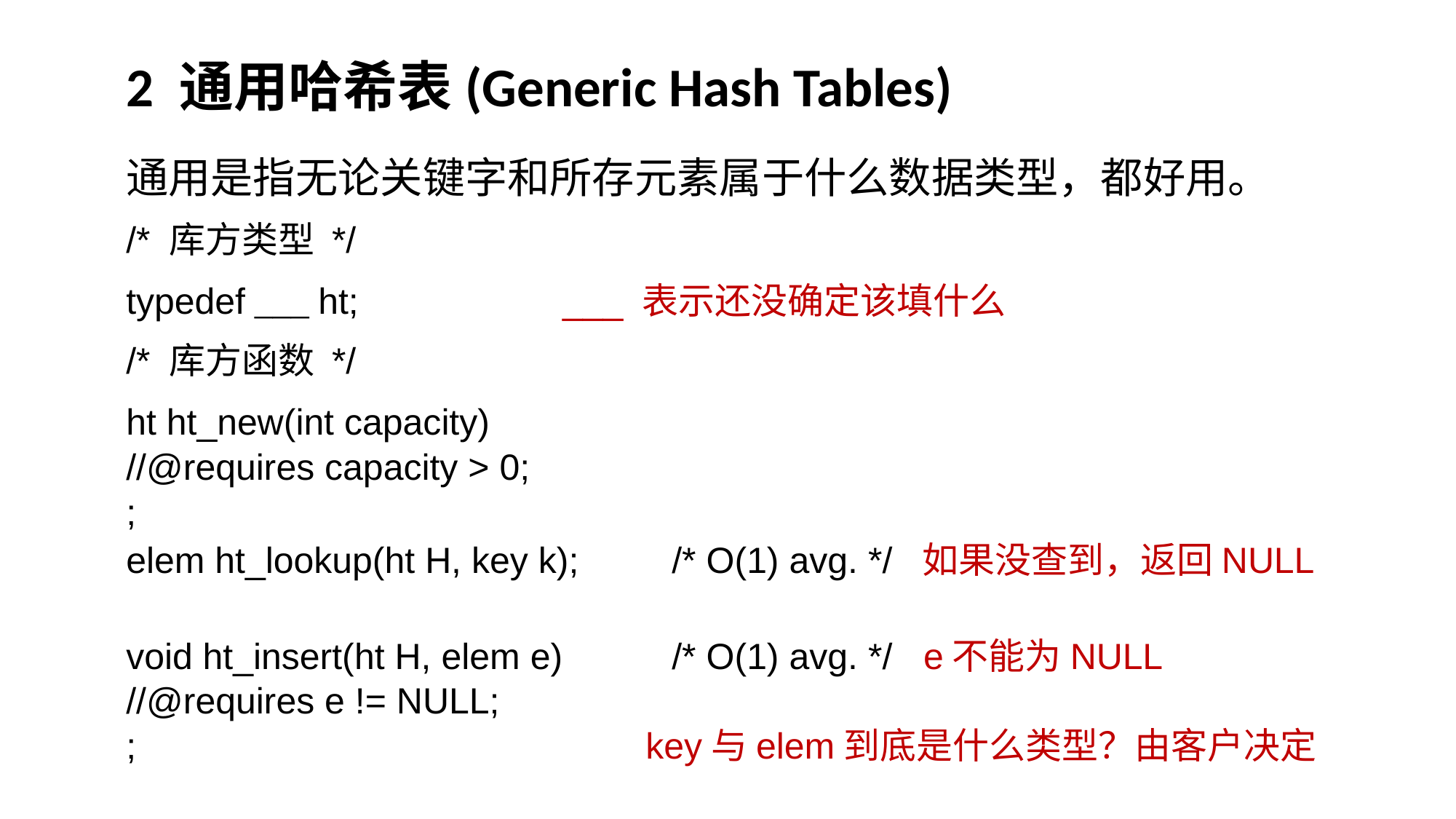

2 通用哈希表(Generic Hash Tables)
通用是指无论关键字和所存元素属于什么数据类型，都好用。
/* 库方类型 */
typedef ___ ht;                    ___ 表示还没确定该填什么
/* 库方函数 */
ht ht_new(int capacity)
//@requires capacity > 0;
;
elem ht_lookup(ht H, key k);	/* O(1) avg. */  如果没查到，返回NULL

void ht_insert(ht H, elem e)	/* O(1) avg. */   e不能为NULL
//@requires e != NULL;
;                                                  key与elem到底是什么类型？由客户决定